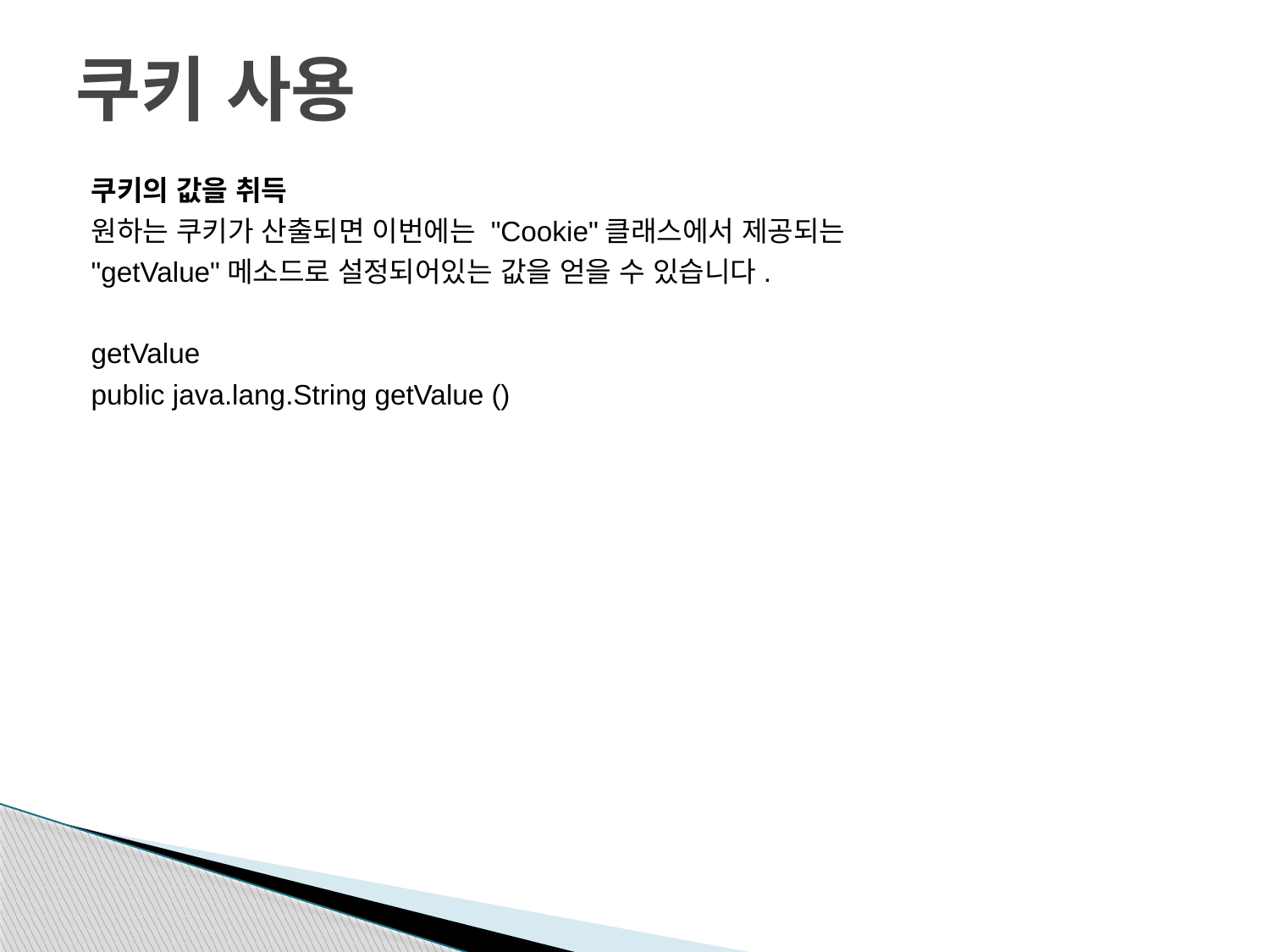

# 쿠키 사용
쿠키의 값을 취득
원하는 쿠키가 산출되면 이번에는 "Cookie"클래스에서 제공되는
"getValue"메소드로 설정되어있는 값을 얻을 수 있습니다.

getValue
public java.lang.String getValue ()